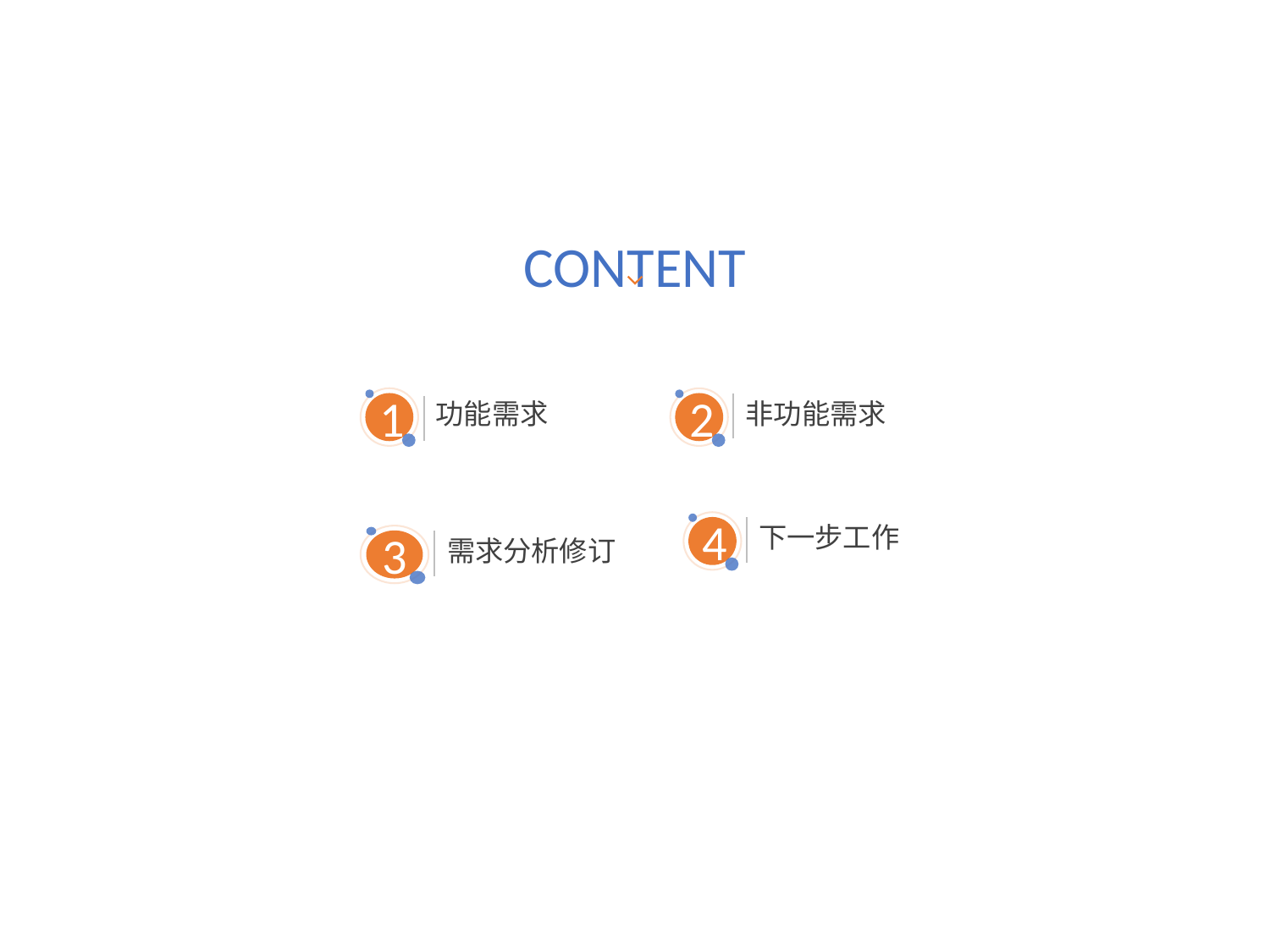

CONTENT

1

功能需求

2

非功能需求

4

下一步工作

3

需求分析修订